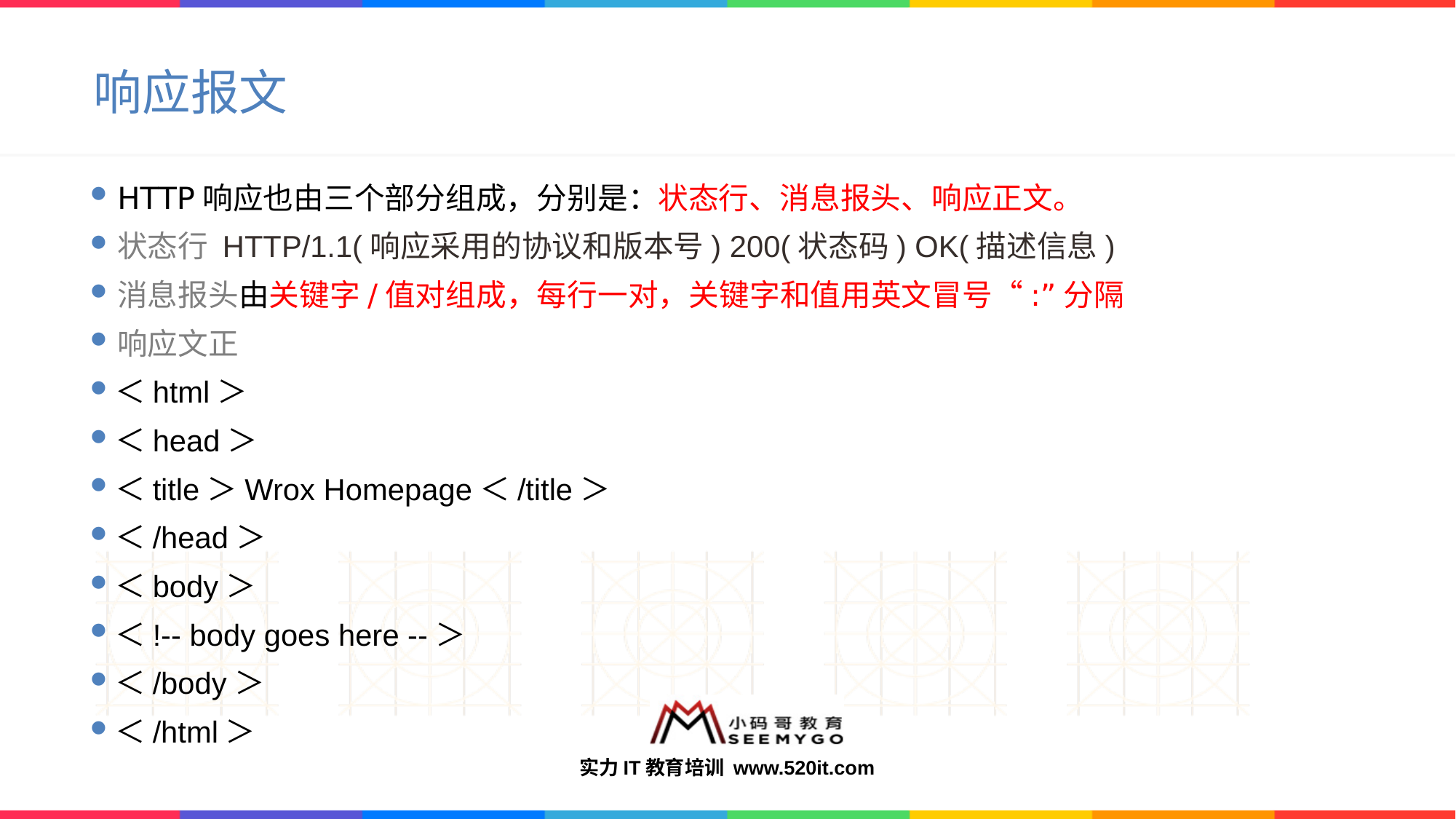

# 响应报文
HTTP响应也由三个部分组成，分别是：状态行、消息报头、响应正文。
状态行 HTTP/1.1(响应采用的协议和版本号) 200(状态码) OK(描述信息)
消息报头由关键字/值对组成，每行一对，关键字和值用英文冒号“:”分隔
响应文正
＜html＞
＜head＞
＜title＞Wrox Homepage＜/title＞
＜/head＞
＜body＞
＜!-- body goes here --＞
＜/body＞
＜/html＞